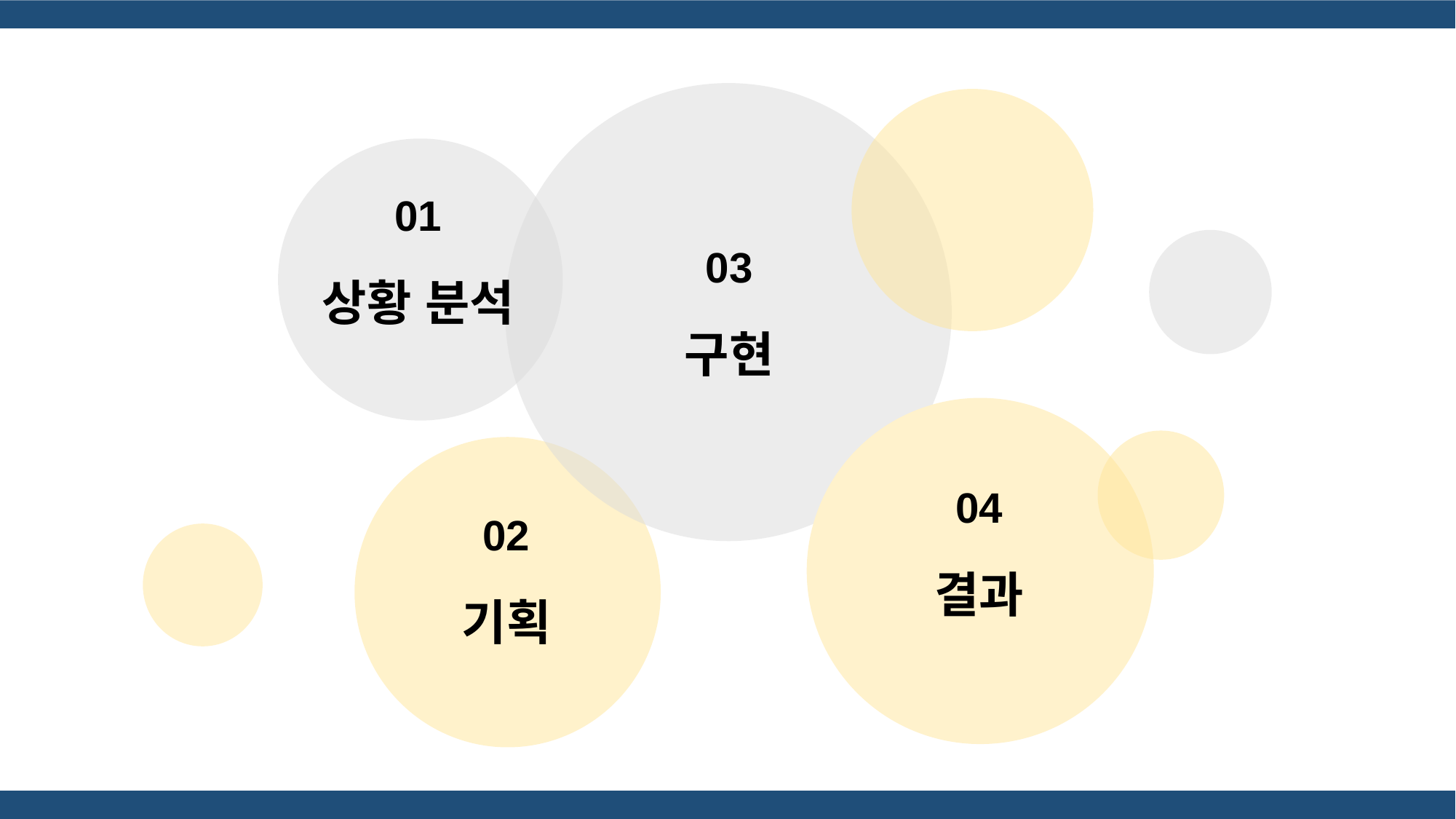

01

상황 분석

03

구현

04

결과
02

기획